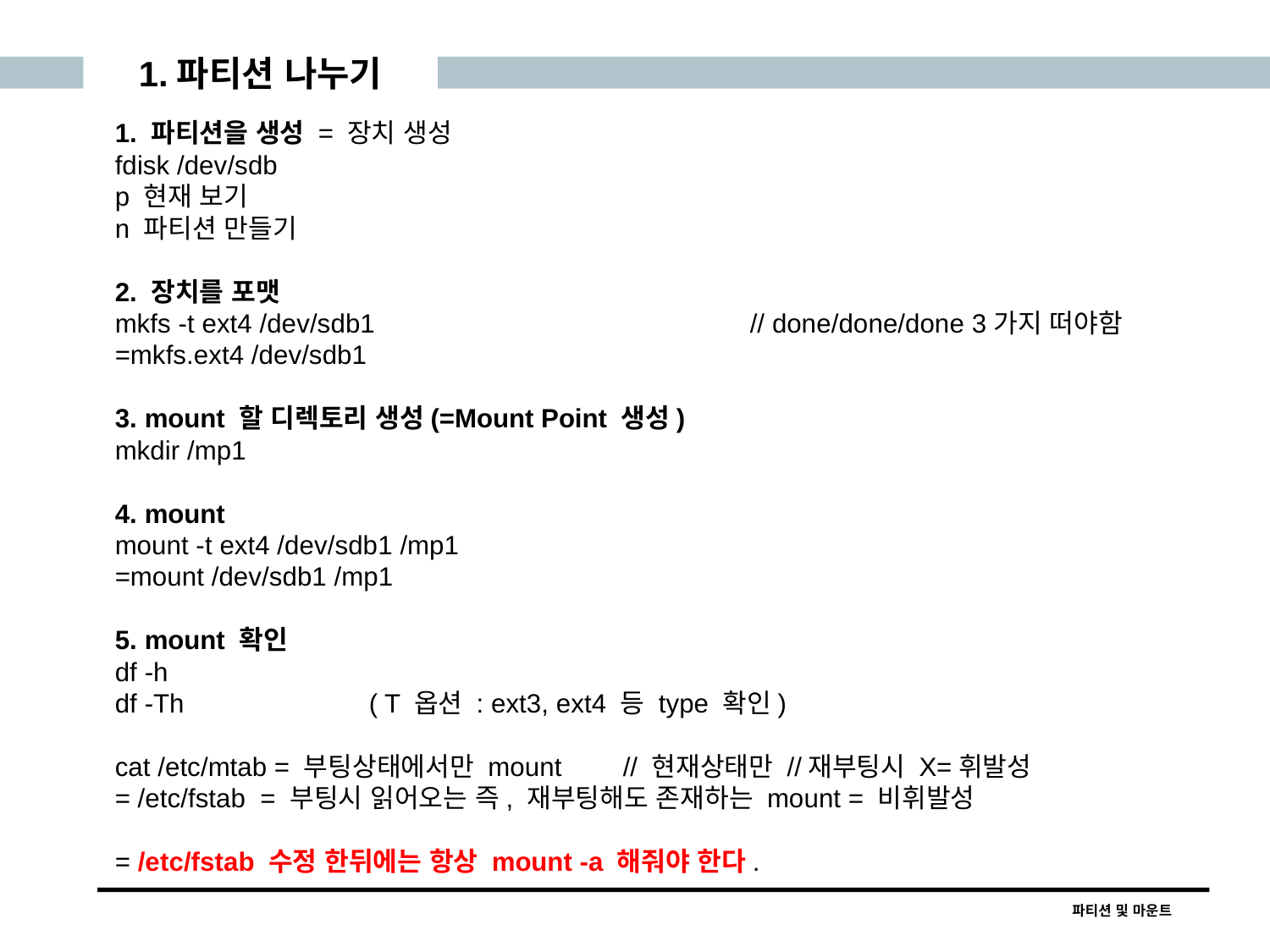

1.파티션 나누기

1. 파티션을 생성 = 장치 생성
fdisk /dev/sdb
p 현재 보기
n 파티션 만들기

2. 장치를 포맷
mkfs -t ext4 /dev/sdb1 			// done/done/done 3가지 떠야함
=mkfs.ext4 /dev/sdb1

3. mount 할 디렉토리 생성(=Mount Point 생성)
mkdir /mp1

4. mount
mount -t ext4 /dev/sdb1 /mp1
=mount /dev/sdb1 /mp1

5. mount 확인
df -h
df -Th 		( T 옵션 : ext3, ext4 등 type 확인)

cat /etc/mtab = 부팅상태에서만 mount 	// 현재상태만 //재부팅시 X=휘발성
= /etc/fstab  = 부팅시 읽어오는 즉, 재부팅해도 존재하는 mount = 비휘발성

= /etc/fstab 수정 한뒤에는 항상 mount -a 해줘야 한다.

파티션 및 마운트